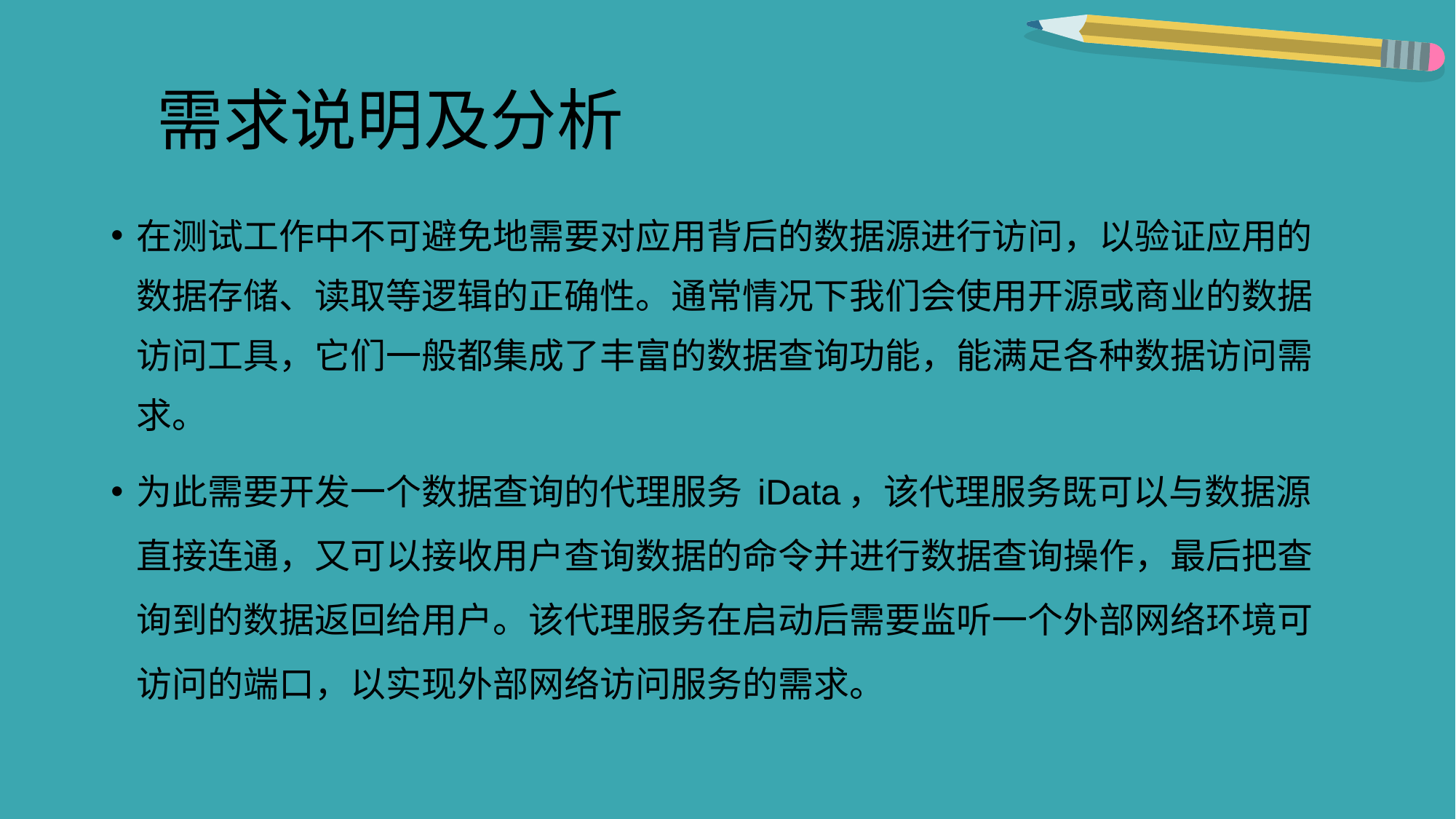

# 需求说明及分析
在测试工作中不可避免地需要对应用背后的数据源进行访问，以验证应用的数据存储、读取等逻辑的正确性。通常情况下我们会使用开源或商业的数据访问工具，它们一般都集成了丰富的数据查询功能，能满足各种数据访问需求。
为此需要开发一个数据查询的代理服务 iData，该代理服务既可以与数据源直接连通，又可以接收用户查询数据的命令并进行数据查询操作，最后把查询到的数据返回给用户。该代理服务在启动后需要监听一个外部网络环境可访问的端口，以实现外部网络访问服务的需求。